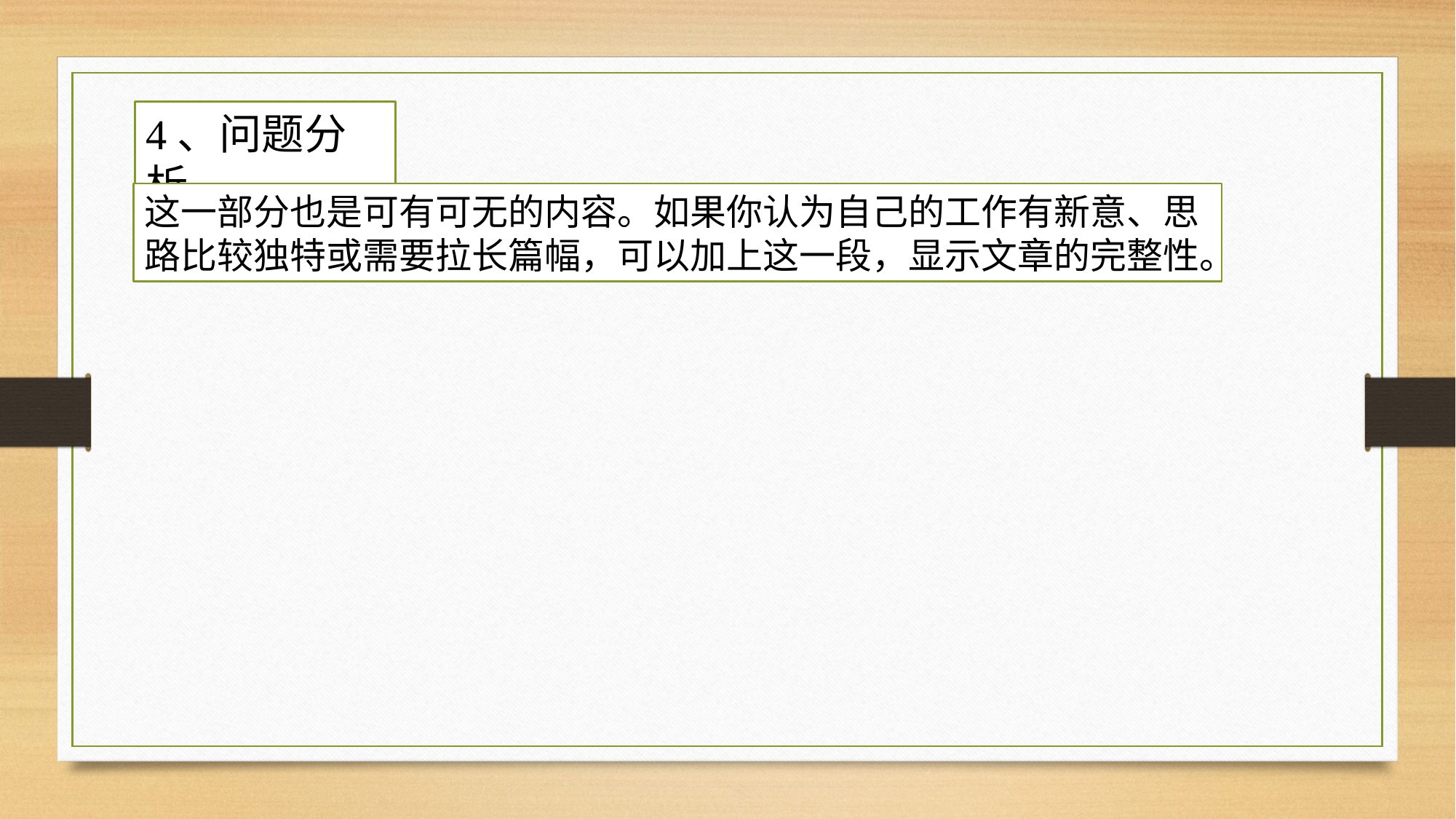

4、问题分析
这一部分也是可有可无的内容。如果你认为自己的工作有新意、思路比较独特或需要拉长篇幅，可以加上这一段，显示文章的完整性。